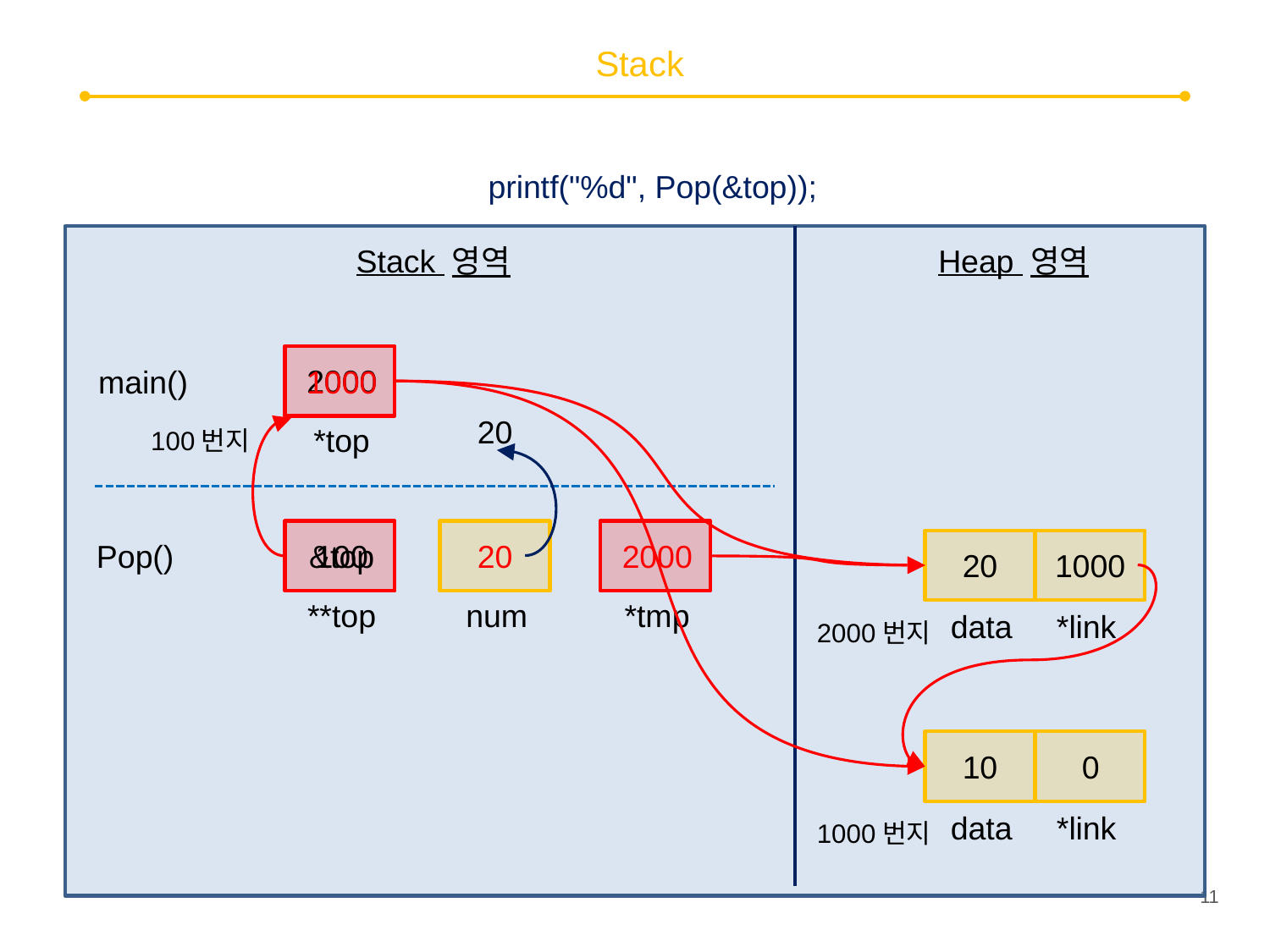

# Stack
printf("%d", Pop(&top));

Stack 영역
Heap 영역

2000
main()
1000
20
*top
100번지

Pop()
&top
100
20
2000

20
1000
**top
num
*tmp
data     *link
2000번지

10
0
data     *link
1000번지